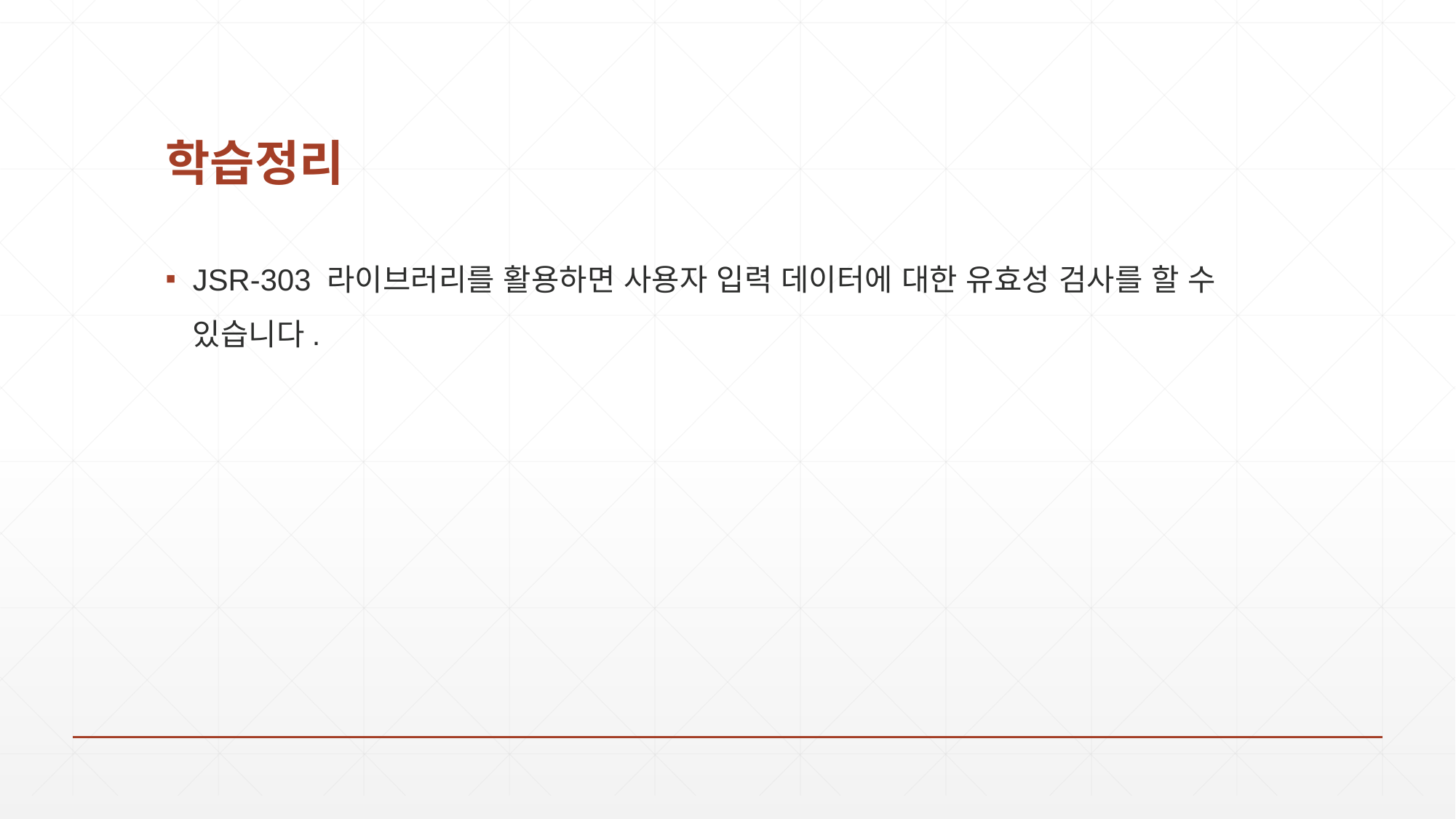

# 학습정리
JSR-303 라이브러리를 활용하면 사용자 입력 데이터에 대한 유효성 검사를 할 수 있습니다.